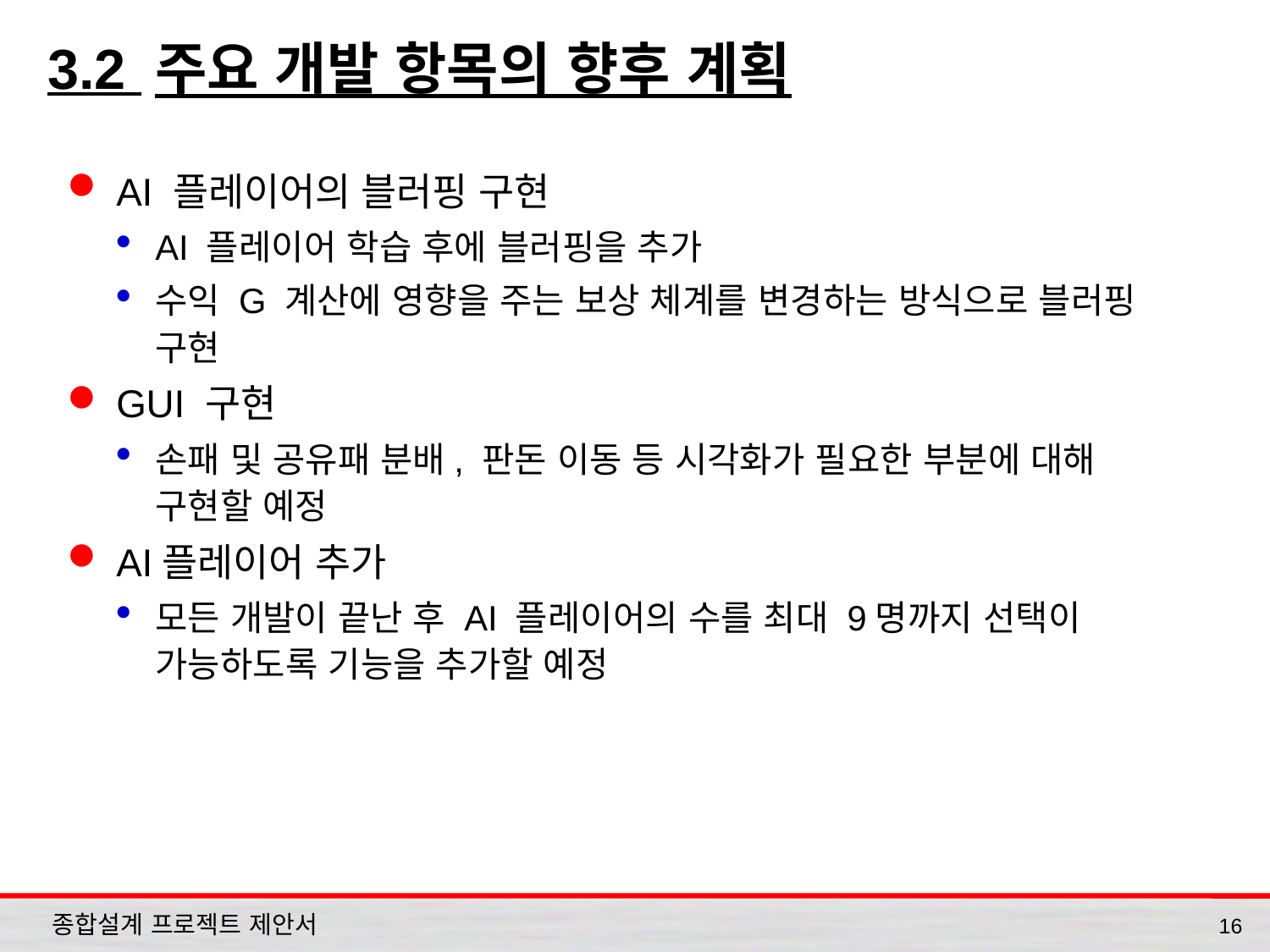

# 3.2 주요 개발 항목의 향후 계획
AI 플레이어의 블러핑 구현
AI 플레이어 학습 후에 블러핑을 추가
수익 G 계산에 영향을 주는 보상 체계를 변경하는 방식으로 블러핑 구현
GUI 구현
손패 및 공유패 분배, 판돈 이동 등 시각화가 필요한 부분에 대해 구현할 예정
AI플레이어 추가
모든 개발이 끝난 후 AI 플레이어의 수를 최대 9명까지 선택이 가능하도록 기능을 추가할 예정